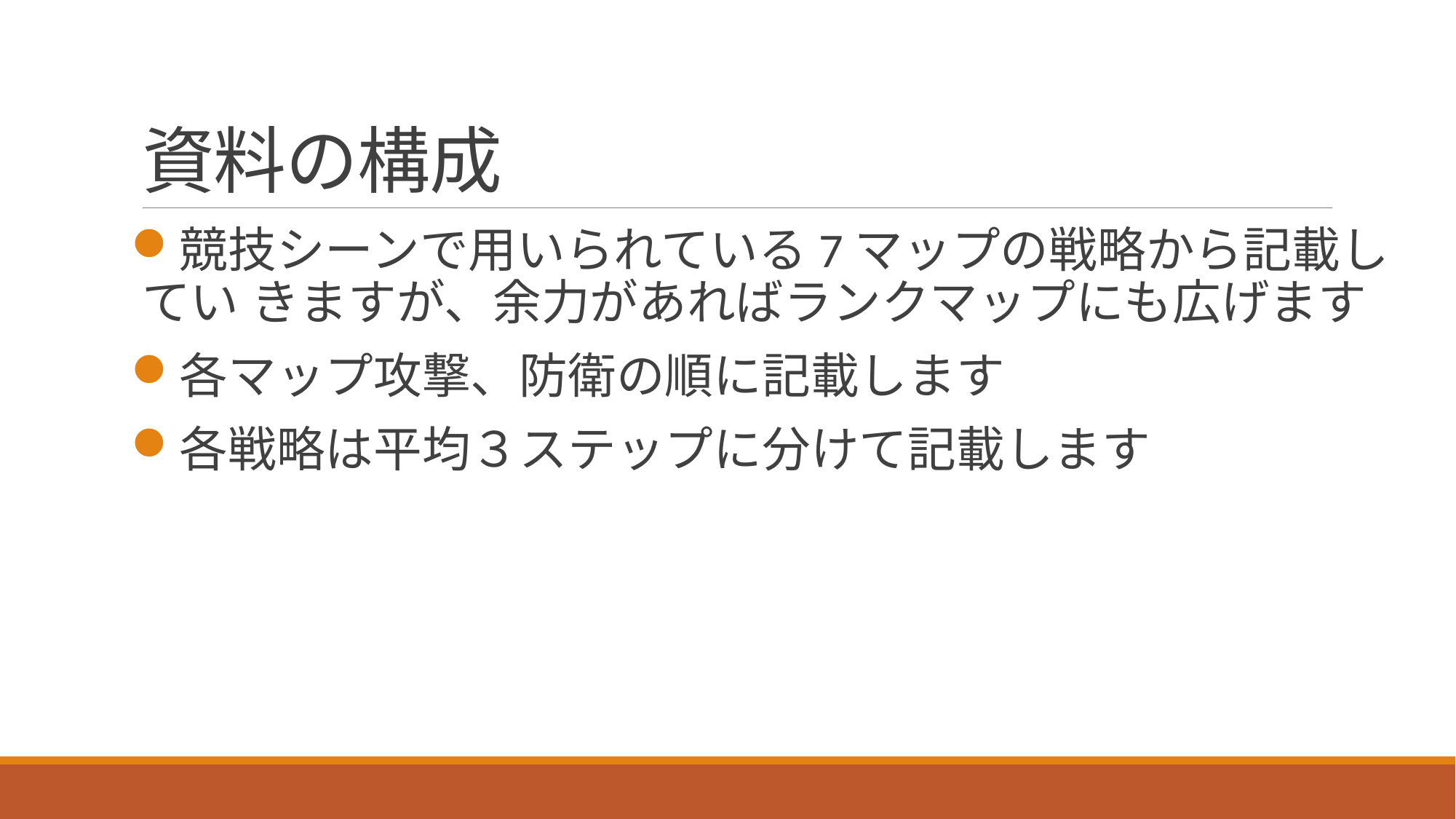

# 資料の構成
競技シーンで用いられている7マップの戦略から記載してい	きますが、余力があればランクマップにも広げます
各マップ攻撃、防衛の順に記載します
各戦略は平均３ステップに分けて記載します